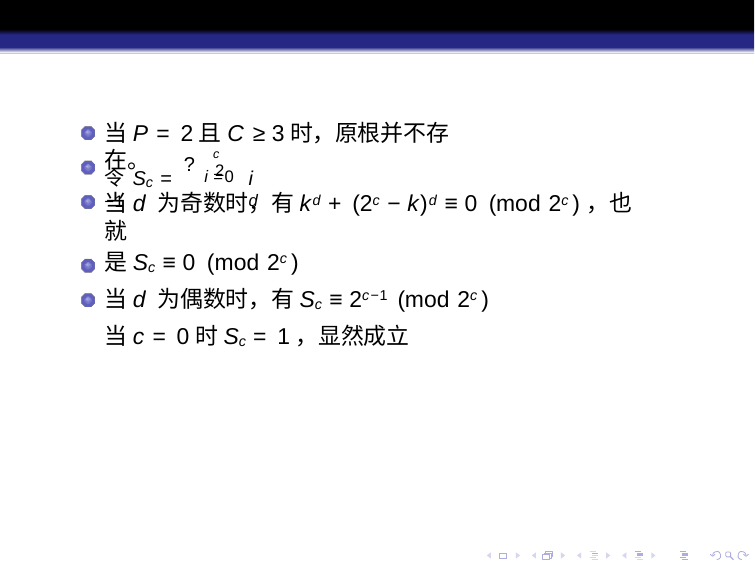

当P = 2且C ≥ 3时，原根并不存在。
令Sc  = ?2  −1
i d
c
i =0
当d 为奇数时，有kd  + (2c  − k)d  ≡ 0  (mod 2c )，也就
是Sc  ≡ 0  (mod 2c )
当d 为偶数时，有Sc  ≡ 2c−1  (mod 2c )
当c = 0时Sc  = 1，显然成立